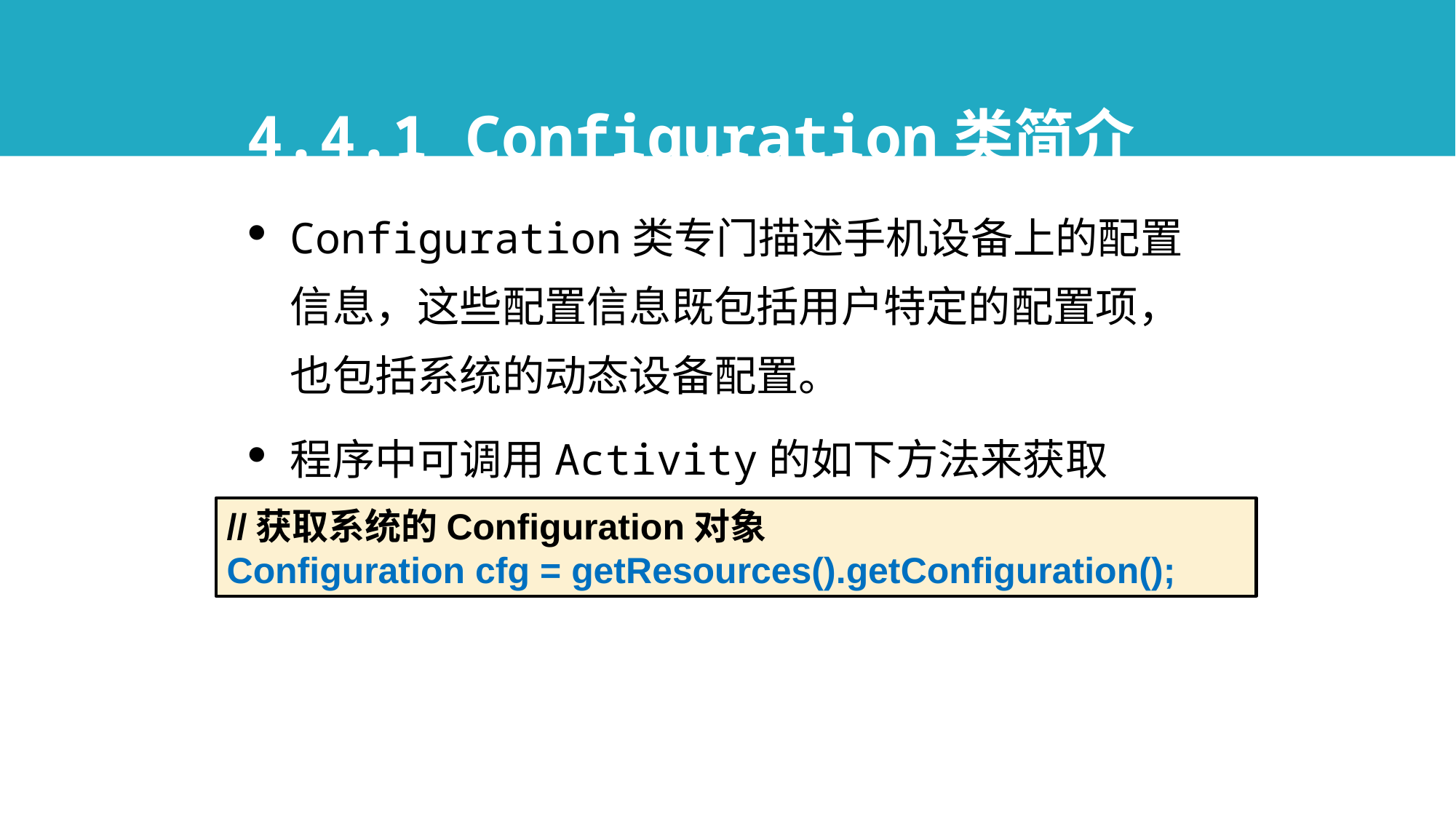

# 4.4.1 Configuration类简介
Configuration类专门描述手机设备上的配置信息，这些配置信息既包括用户特定的配置项，也包括系统的动态设备配置。
程序中可调用Activity的如下方法来获取Configuration对象
//获取系统的Configuration对象
Configuration cfg = getResources().getConfiguration();